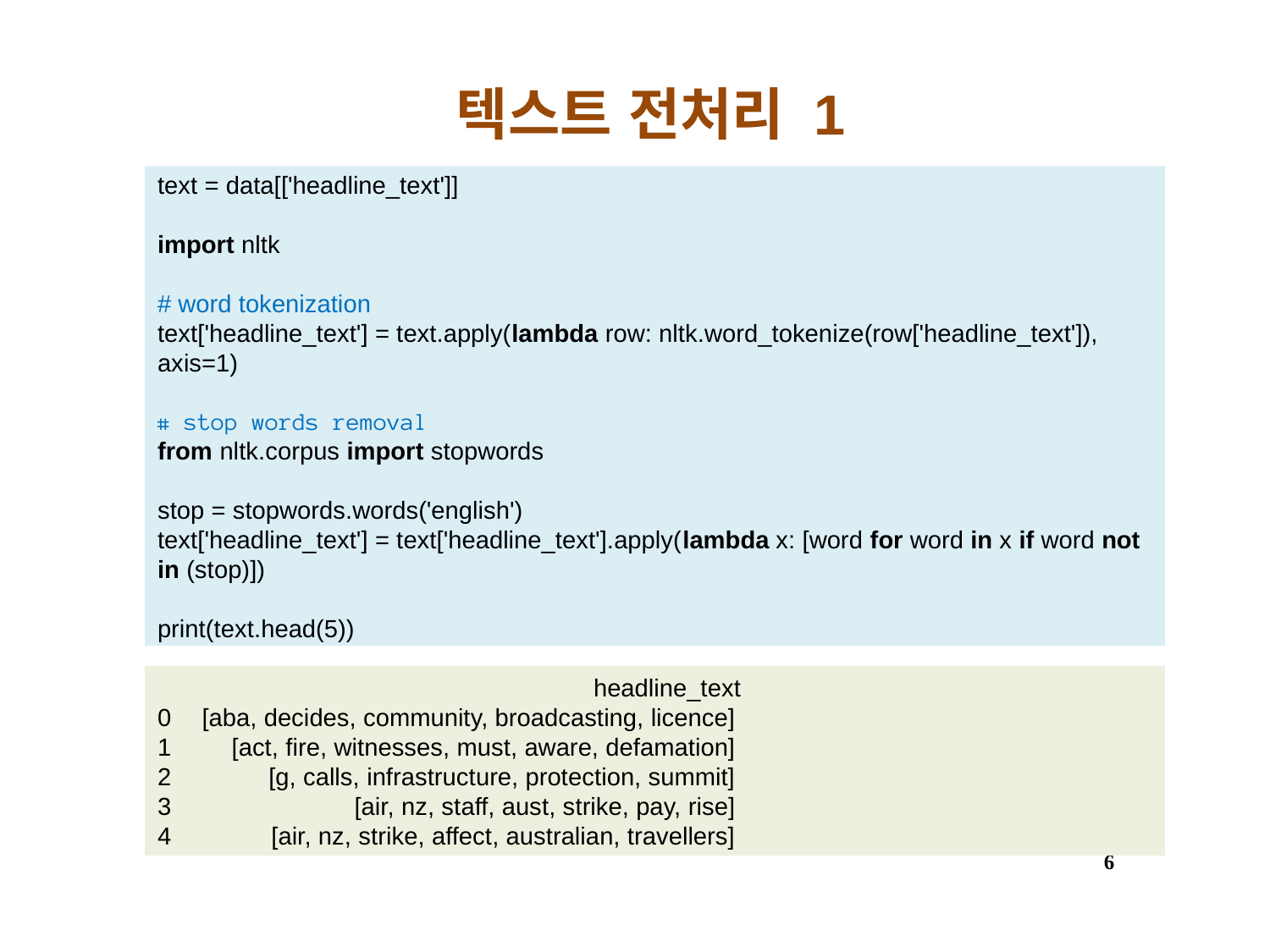

# 텍스트 전처리 1
text = data[['headline_text']]

import nltk

# word tokenization
text['headline_text'] = text.apply(lambda row: nltk.word_tokenize(row['headline_text']), axis=1)

# stop words removal
from nltk.corpus import stopwords

stop = stopwords.words('english')
text['headline_text'] = text['headline_text'].apply(lambda x: [word for word in x if word not in (stop)])

print(text.head(5))
	headline_text
0 	[aba, decides, community, broadcasting, licence]
1 	[act, fire, witnesses, must, aware, defamation]
2 	[g, calls, infrastructure, protection, summit]
3 	[air, nz, staff, aust, strike, pay, rise]
4 	[air, nz, strike, affect, australian, travellers]
6